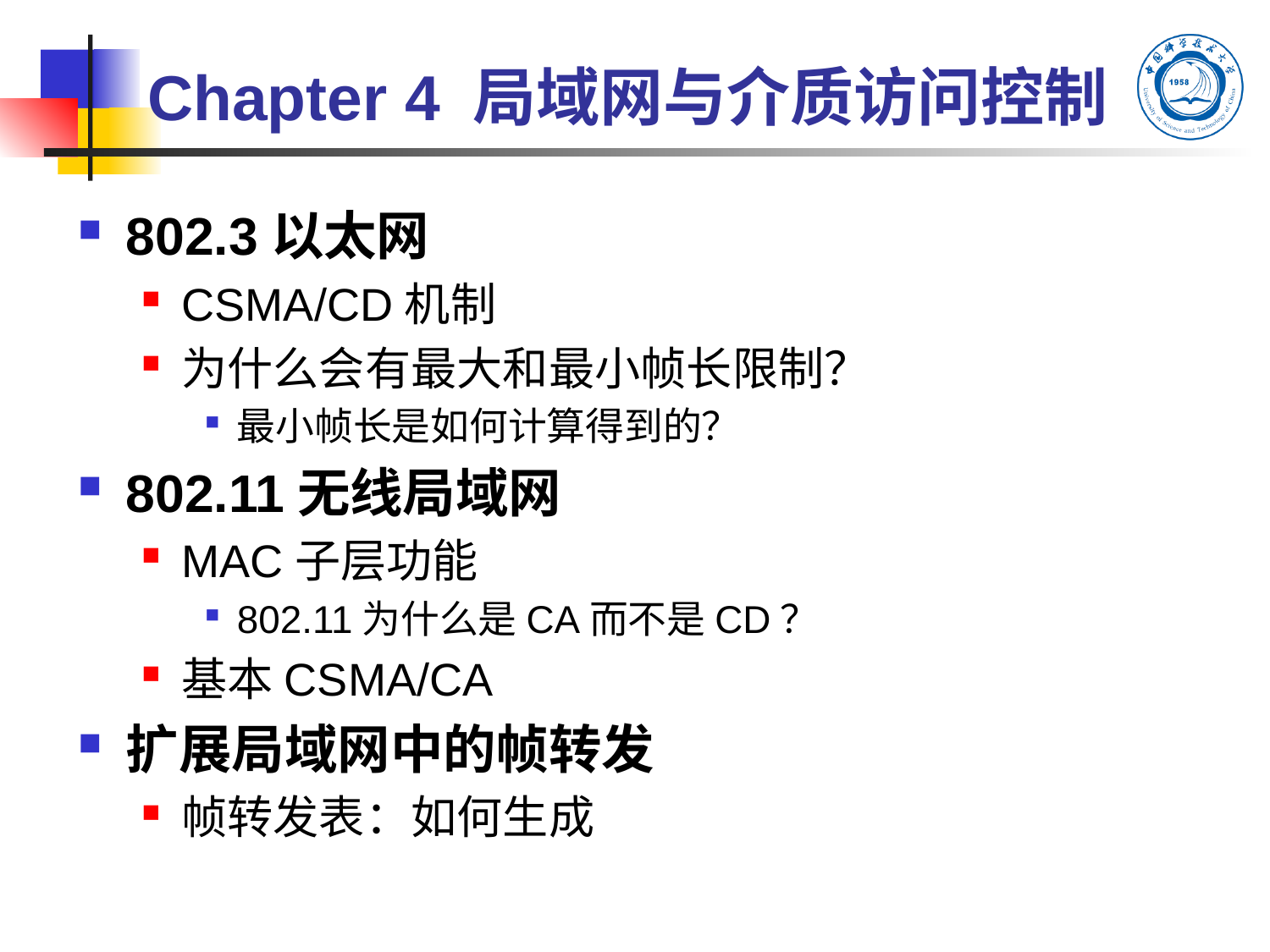

# Chapter 4 局域网与介质访问控制
802.3以太网
CSMA/CD机制
为什么会有最大和最小帧长限制？
最小帧长是如何计算得到的？
802.11无线局域网
MAC子层功能
802.11为什么是CA而不是CD？
基本CSMA/CA
扩展局域网中的帧转发
帧转发表：如何生成